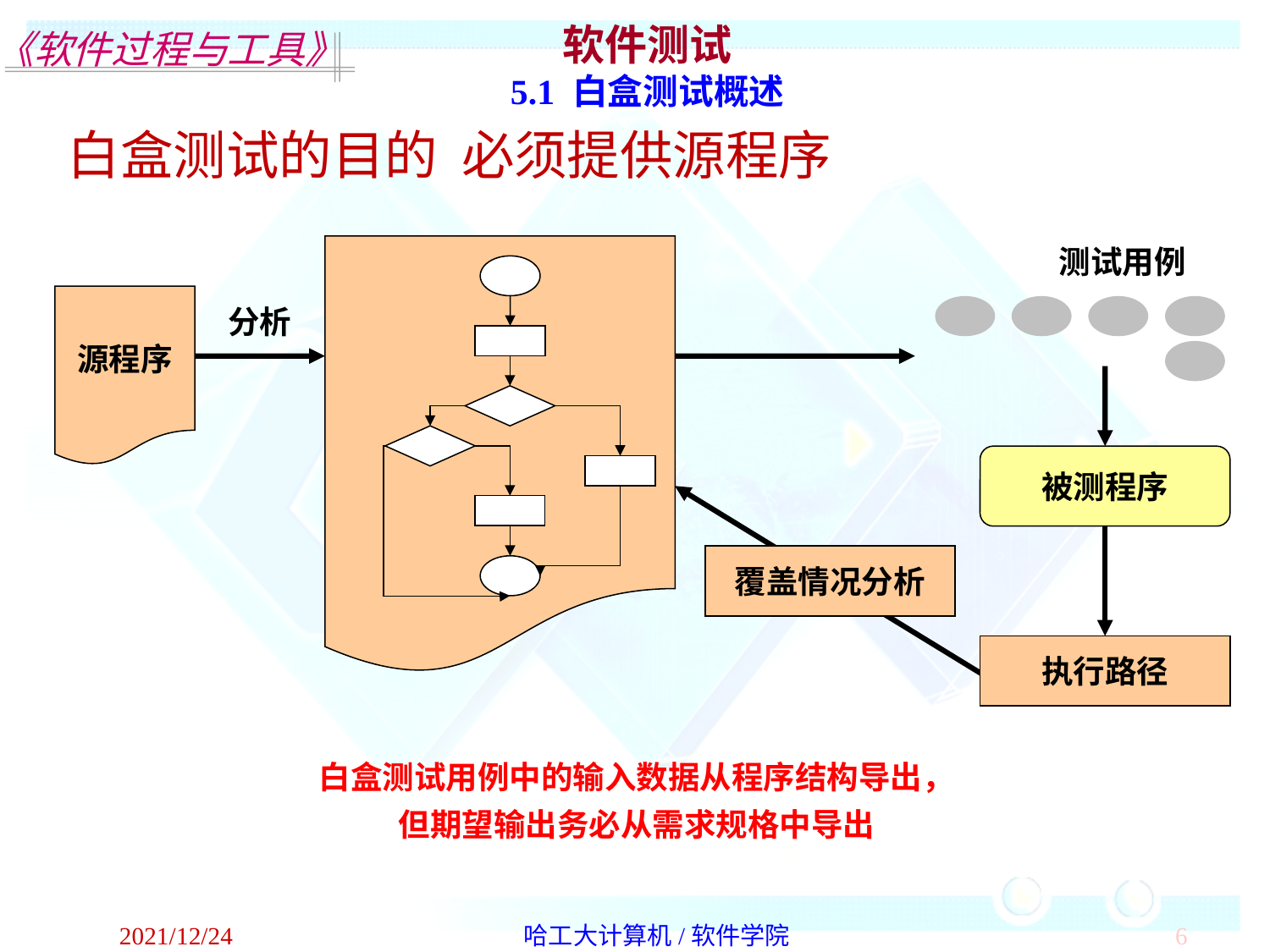

软件测试
5.1 白盒测试概述
白盒测试的目的  必须提供源程序

测试用例
源程序
分析

被测程序

覆盖情况分析
执行路径
白盒测试用例中的输入数据从程序结构导出，
但期望输出务必从需求规格中导出